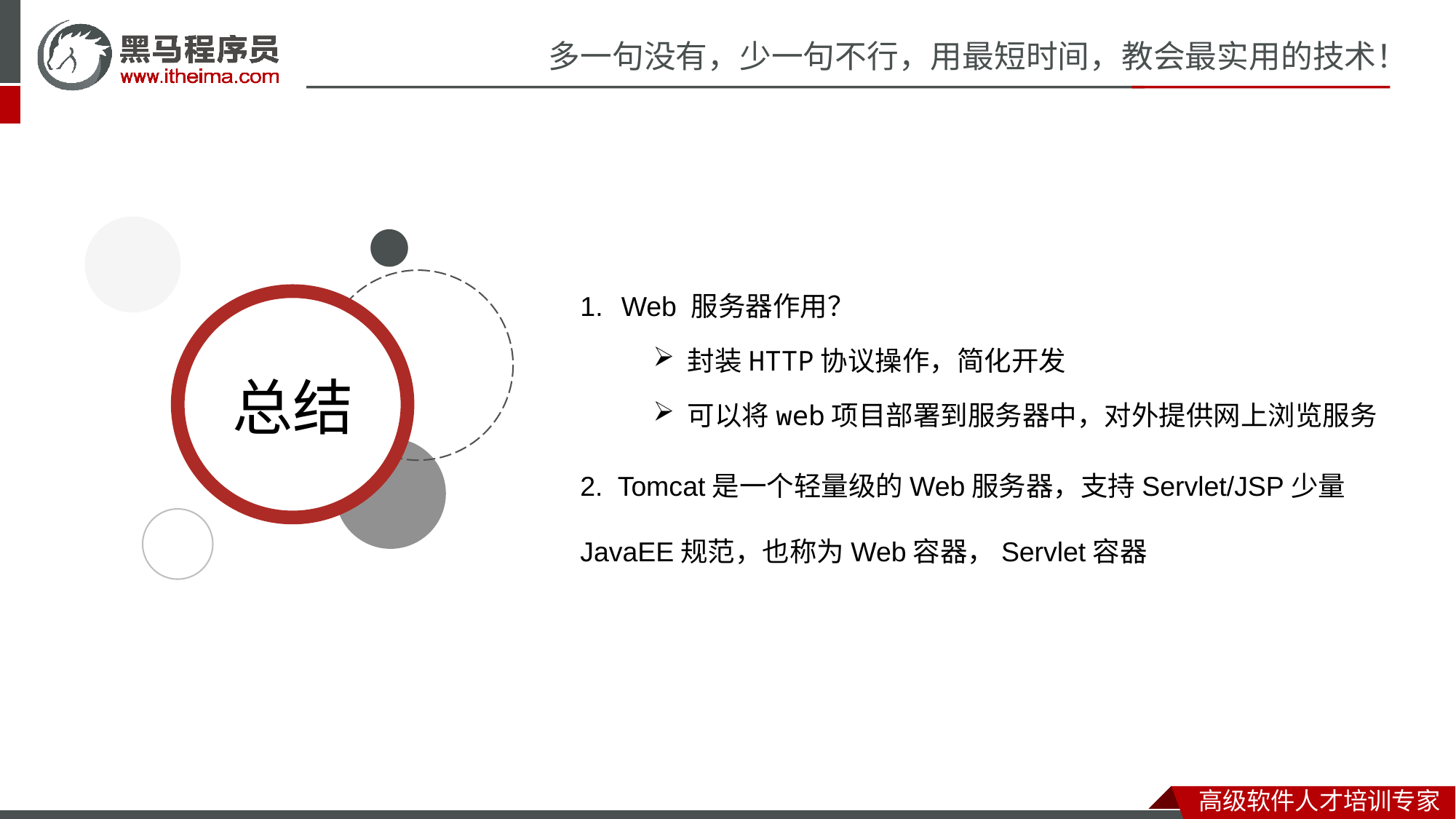

Web 服务器作用？
 封装HTTP协议操作，简化开发
 可以将web项目部署到服务器中，对外提供网上浏览服务
2.  Tomcat是一个轻量级的Web服务器，支持Servlet/JSP少量JavaEE规范，也称为Web容器，Servlet容器